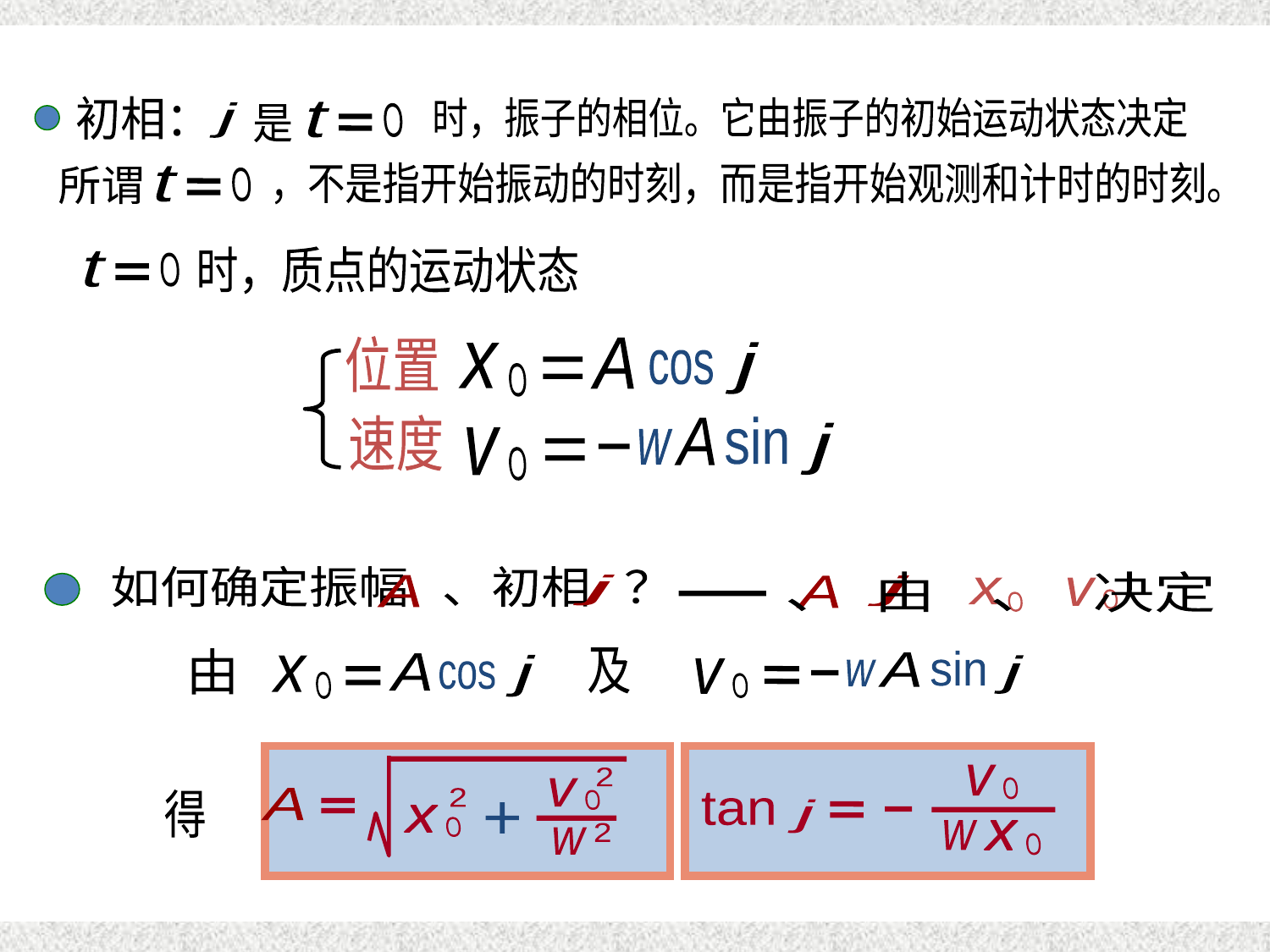

简谐振动参量
初相：
时，振子的相位。它由振子的初始运动状态决定
t
O

ϕ
是

，不是指开始振动的时刻，而是指开始观测和计时的时刻。
所谓
t
O

时，质点的运动状态
t
O

位置
A
x
ϕ
x
x
cos

O
速度
sin
A
x
ϕ
v
ω

O
如何确定振幅   、初相   ？
   、  由    、   决定
ϕ
A
ϕ
A
x
O
v
O

及
由
sin
A
ϕ
v
O
ω

A
ϕ
x
x
O
cos

2
v
A
2
O

+
x
x
O

2
ω
v
O
tan
ϕ

ω
x
x
O
得